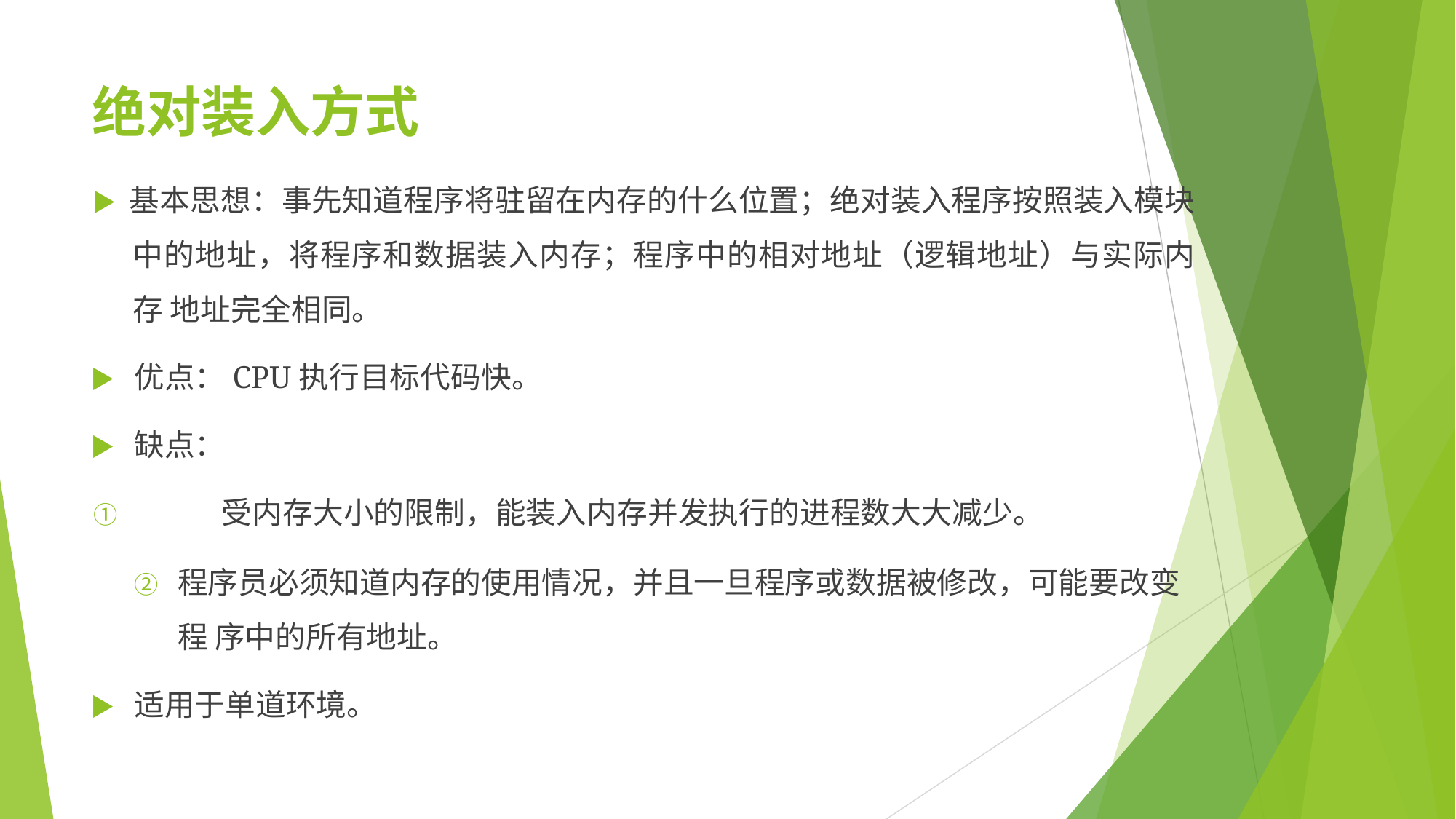

# 绝对装入方式
▶ 基本思想：事先知道程序将驻留在内存的什么位置；绝对装入程序按照装入模块 中的地址，将程序和数据装入内存；程序中的相对地址（逻辑地址）与实际内存 地址完全相同。

▶	优点：CPU执行目标代码快。

▶	缺点：

①	受内存大小的限制，能装入内存并发执行的进程数大大减少。
②	程序员必须知道内存的使用情况，并且一旦程序或数据被修改，可能要改变程 序中的所有地址。

▶	适用于单道环境。